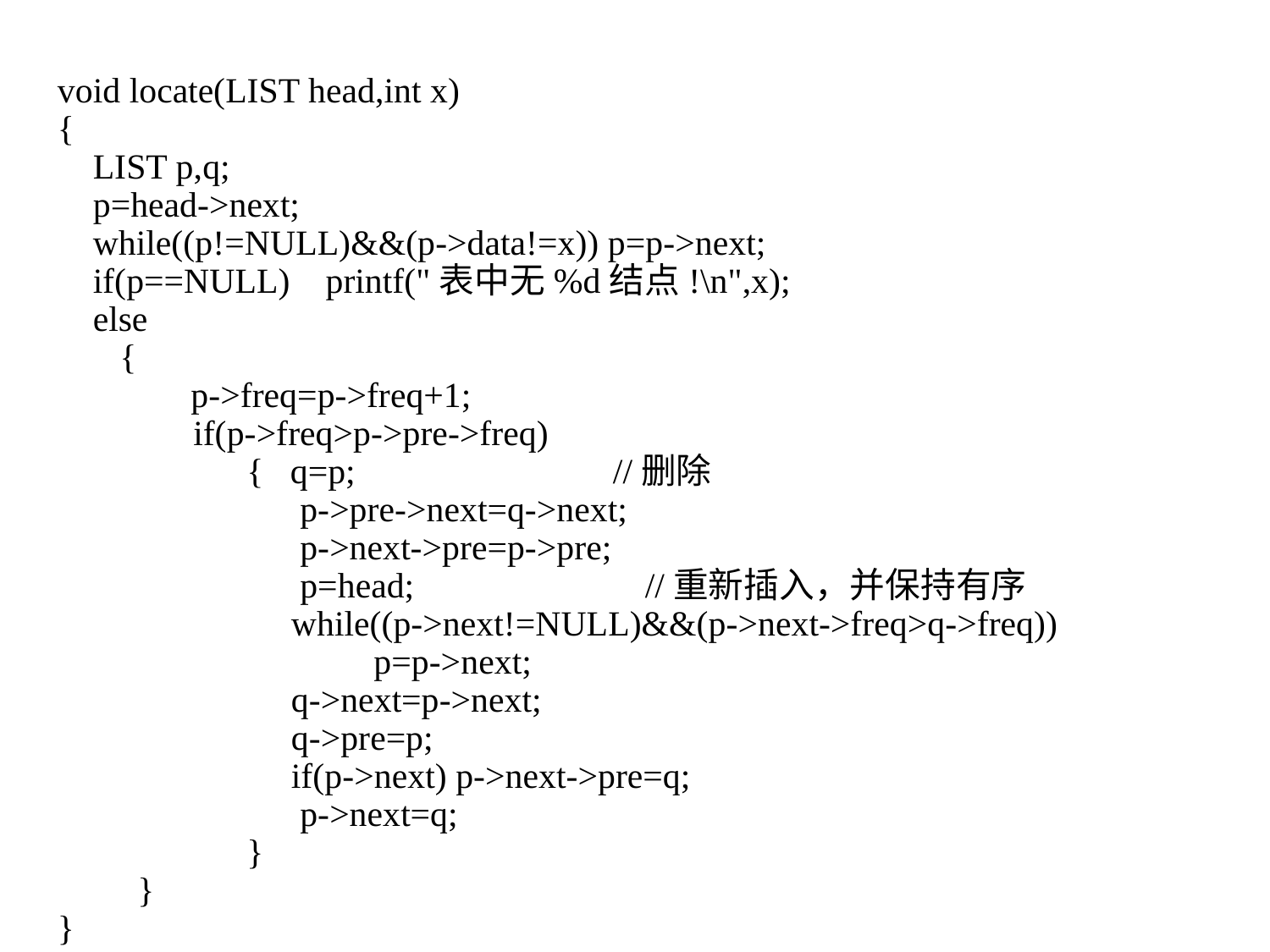

void locate(LIST head,int x)
{
    LIST p,q;
    p=head->next;
    while((p!=NULL)&&(p->data!=x)) p=p->next;
    if(p==NULL)    printf("表中无%d结点!\n",x);
    else
       {
               p->freq=p->freq+1;
	 if(p->freq>p->pre->freq)
	       {   q=p;                             //删除
	             p->pre->next=q->next;
	             p->next->pre=p->pre;
	             p=head;                          //重新插入，并保持有序
	            while((p->next!=NULL)&&(p->next->freq>q->freq))
	    	       p=p->next;
	            q->next=p->next;
	            q->pre=p;
	            if(p->next) p->next->pre=q;
	             p->next=q;
	       }
         }
}